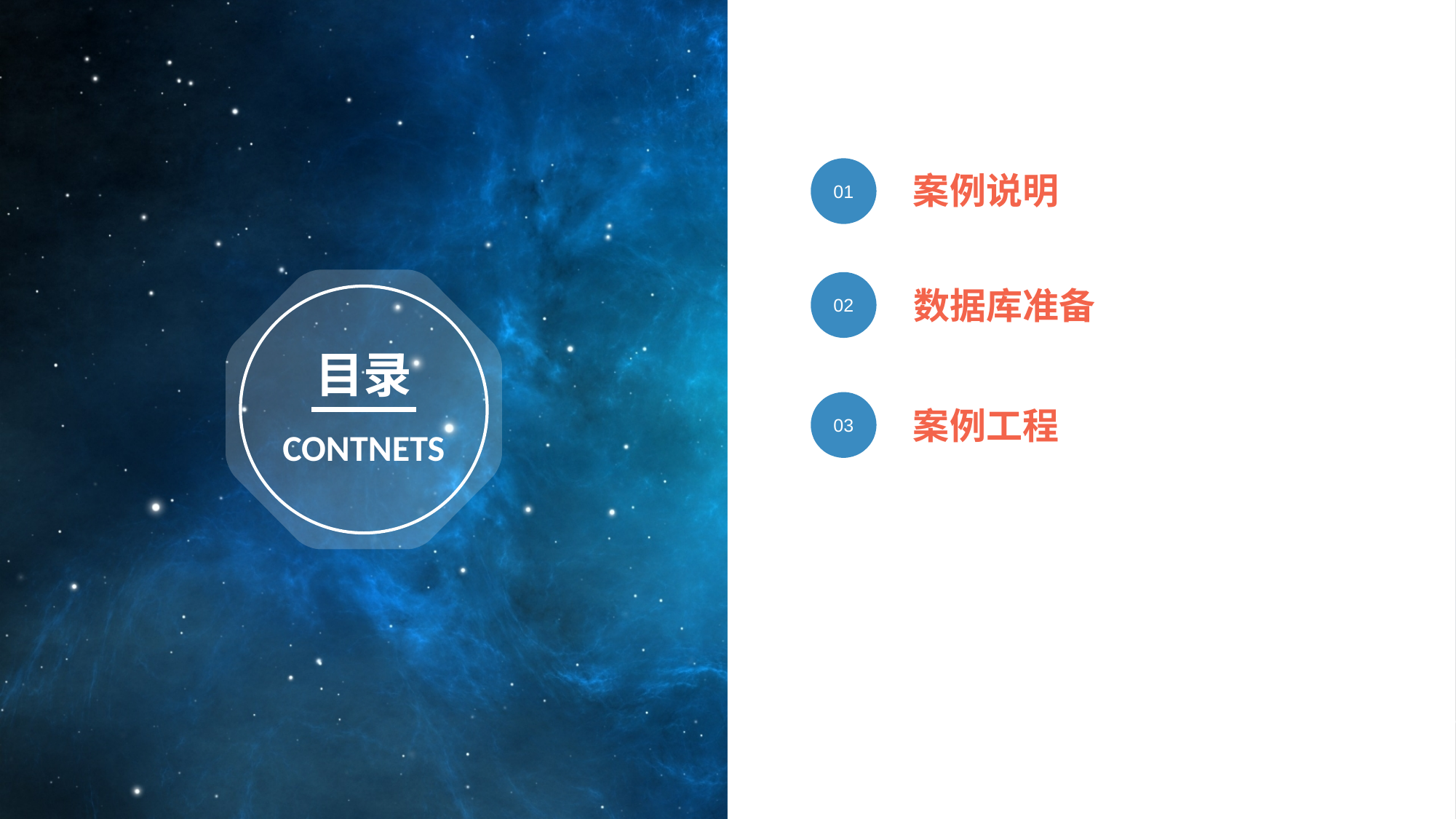

01
案例说明

02
数据库准备

目录
03
案例工程
CONTNETS